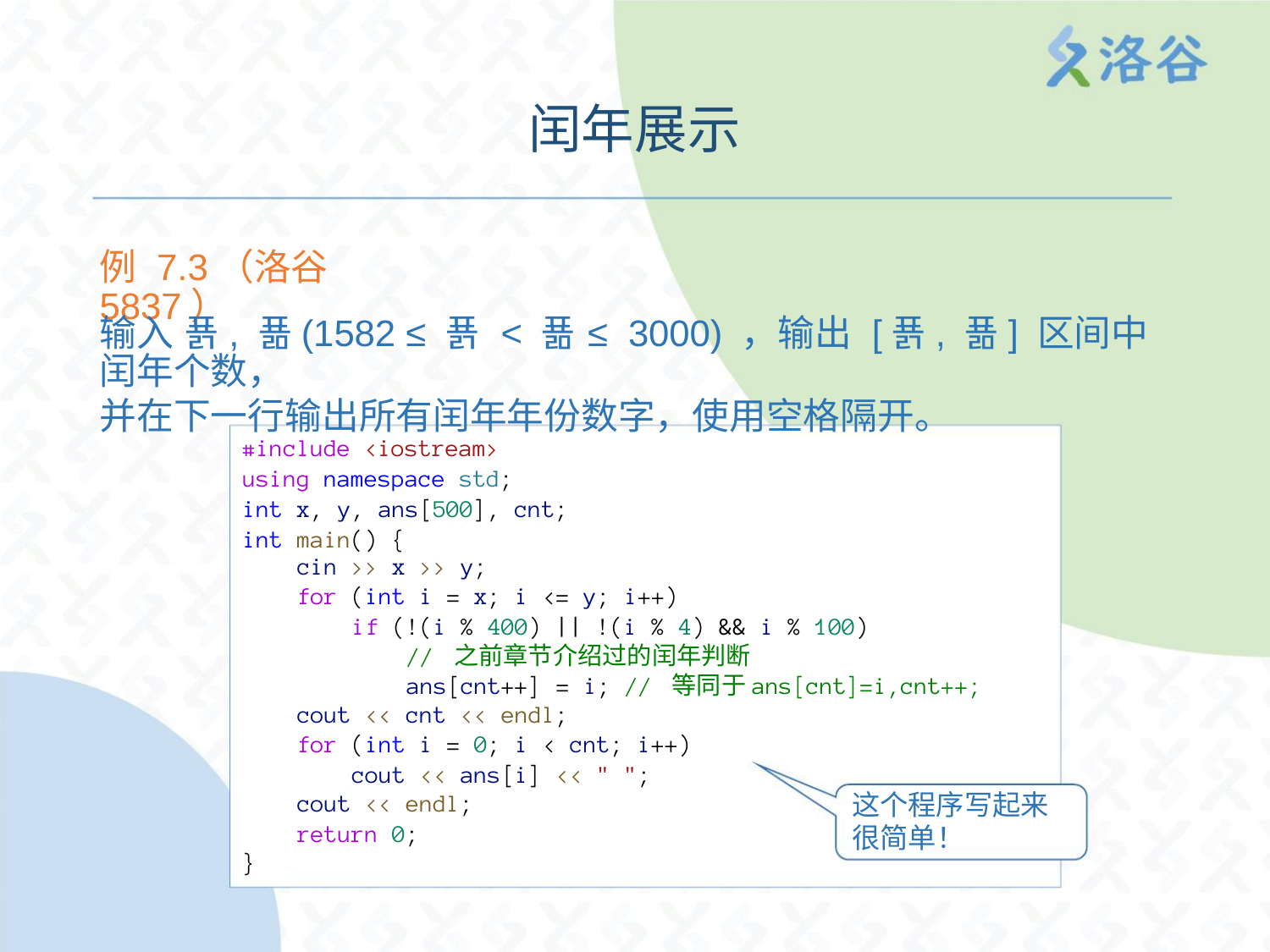

闰年展示
例 7.3（洛谷 5837）
输入 푥, 푦(1582 ≤ 푥 < 푦 ≤ 3000) ，输出 [푥, 푦] 区间中闰年个数，
并在下一行输出所有闰年年份数字，使用空格隔开。
#include <iostream>
using namespace std;
int x, y, ans[500], cnt;
int main() {
cin >> x >> y;
for (int i = x; i <= y; i++)
if (!(i % 400) || !(i % 4) && i % 100)
// 之前章节介绍过的闰年判断
ans[cnt++] = i; // 等同于ans[cnt]=i,cnt++;
cout << cnt << endl;
for (int i = 0; i < cnt; i++)
cout << ans[i] << " ";
cout << endl;
return 0;
这个程序写起来
很简单！
}